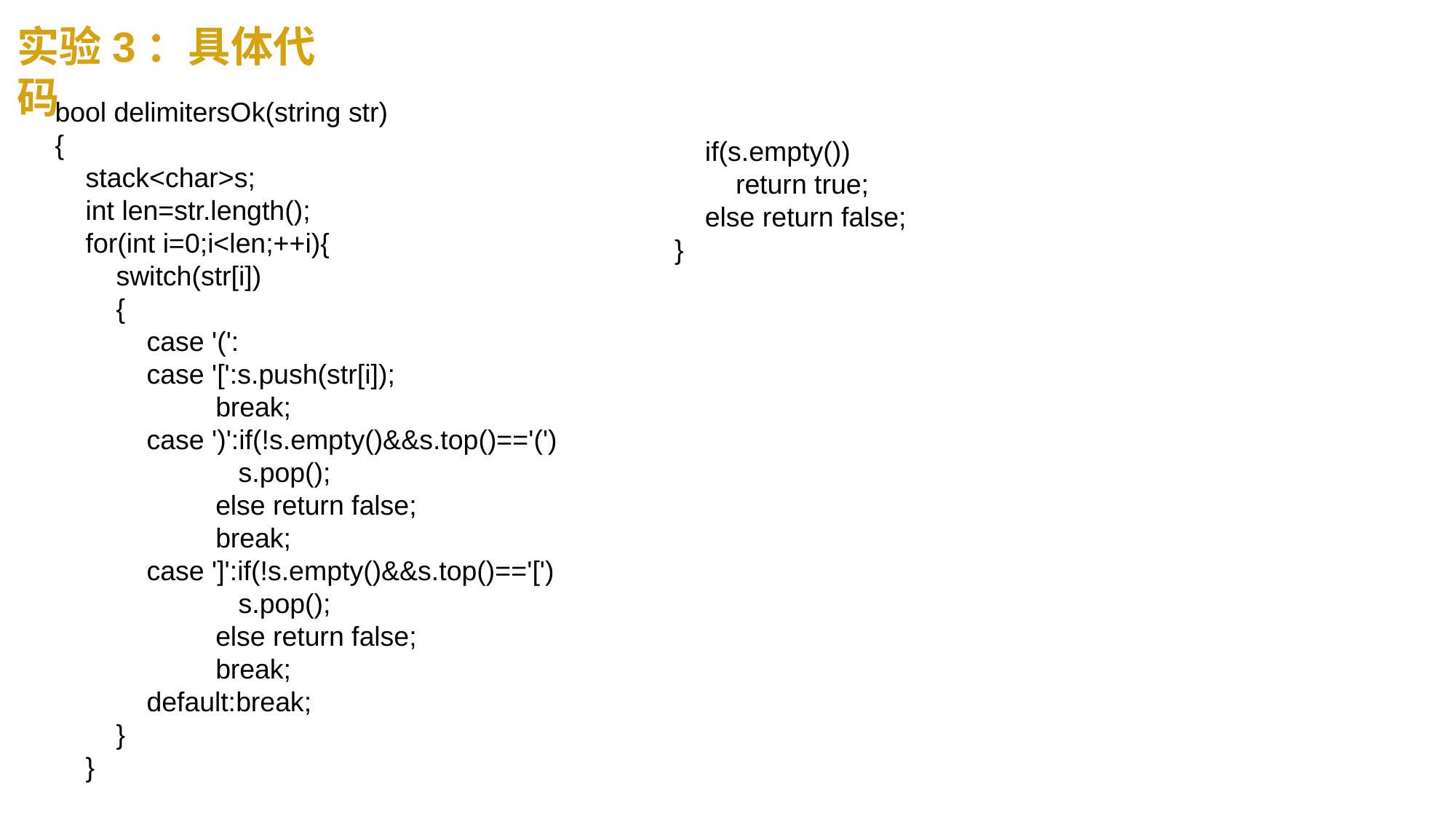

实验3：具体代码

bool delimitersOk(string str)
{
    stack<char>s;
    int len=str.length();
    for(int i=0;i<len;++i){
        switch(str[i])
        {
            case '(':
            case '[':s.push(str[i]);
                     break;
            case ')':if(!s.empty()&&s.top()=='(')
                        s.pop();
                     else return false;
                     break;
            case ']':if(!s.empty()&&s.top()=='[')
                        s.pop();
                     else return false;
                     break;
            default:break;
        }
    }

    if(s.empty())
        return true;
    else return false;
}